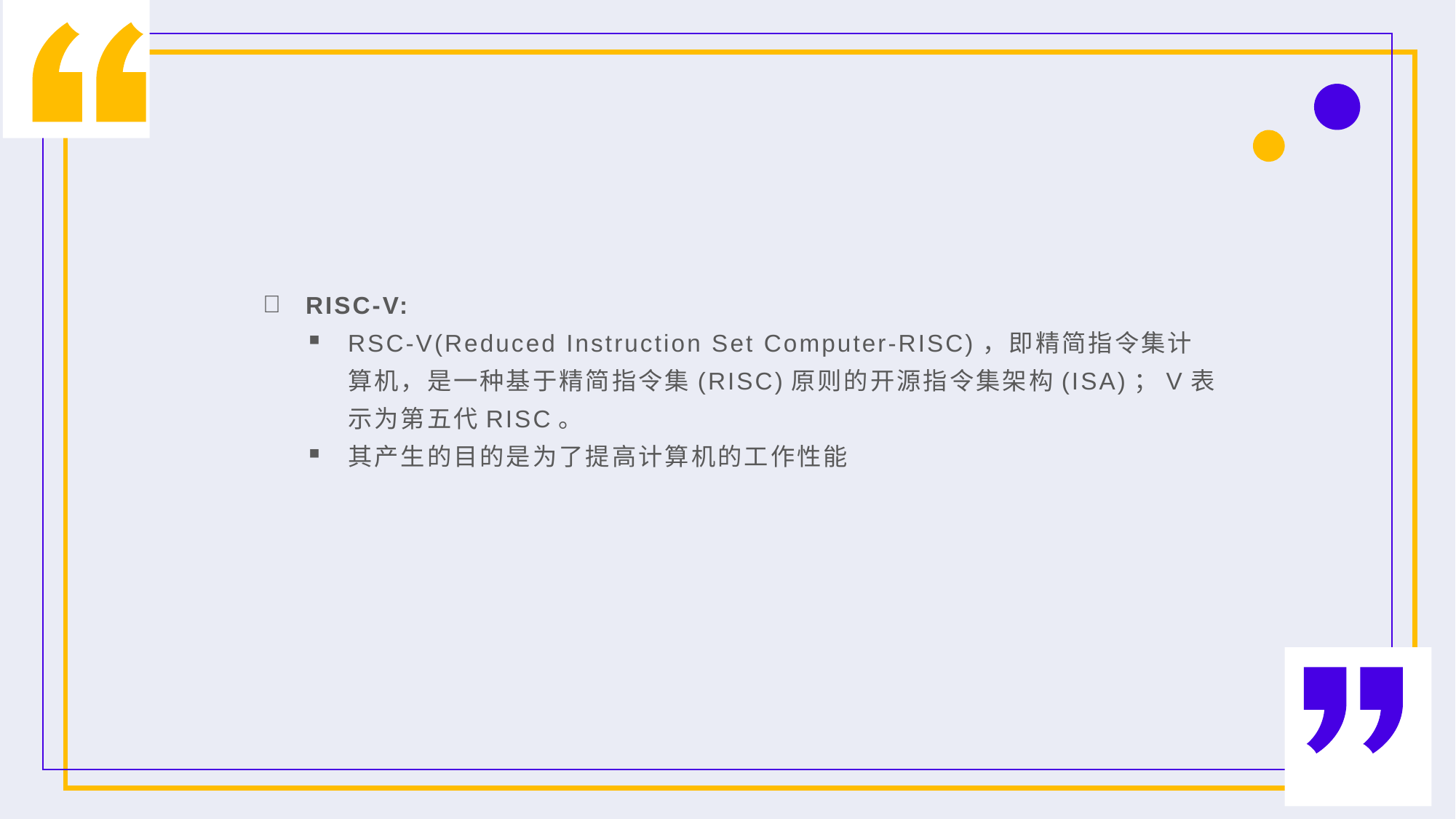

RISC-V:
RSC-V(Reduced Instruction Set Computer-RISC)，即精简指令集计算机，是一种基于精简指令集(RISC)原则的开源指令集架构(ISA)；V表示为第五代RISC。
其产生的目的是为了提高计算机的工作性能